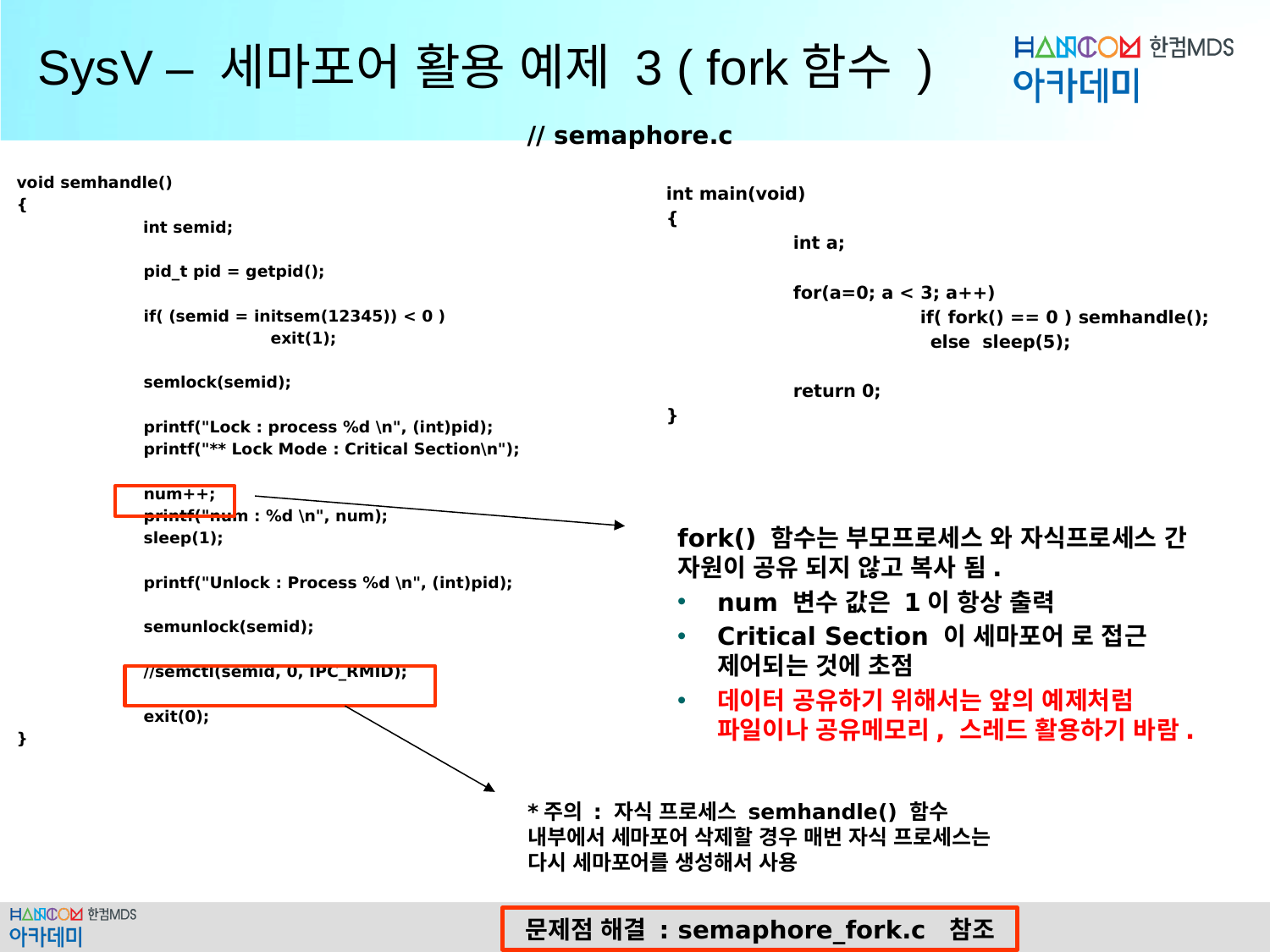

# SysV – 세마포어 활용 예제 3 ( fork함수 )
// semaphore.c
void semhandle()
{
                       int semid;

	pid_t pid = getpid();

	if( (semid = initsem(12345)) < 0 )
		exit(1);

	semlock(semid);

	printf("Lock : process %d \n", (int)pid);
	printf("** Lock Mode : Critical Section\n");

	num++;
	printf("num : %d \n", num);
	sleep(1);

	printf("Unlock : Process %d \n", (int)pid);

	semunlock(semid);

	//semctl(semid, 0, IPC_RMID);

	exit(0);
}
int main(void)
{
	int a;

	for(a=0; a < 3; a++)
		if( fork() == 0 ) semhandle();
                                           else  sleep(5);

	return 0;
}

fork() 함수는 부모프로세스 와 자식프로세스 간 자원이 공유 되지 않고 복사 됨.
num 변수 값은 1이 항상 출력
Critical Section 이 세마포어 로 접근 제어되는 것에 초점
데이터 공유하기 위해서는 앞의 예제처럼 파일이나 공유메모리, 스레드 활용하기 바람.

*주의 : 자식 프로세스 semhandle() 함수 내부에서 세마포어 삭제할 경우 매번 자식 프로세스는 다시 세마포어를 생성해서 사용
문제점 해결 : semaphore_fork.c  참조